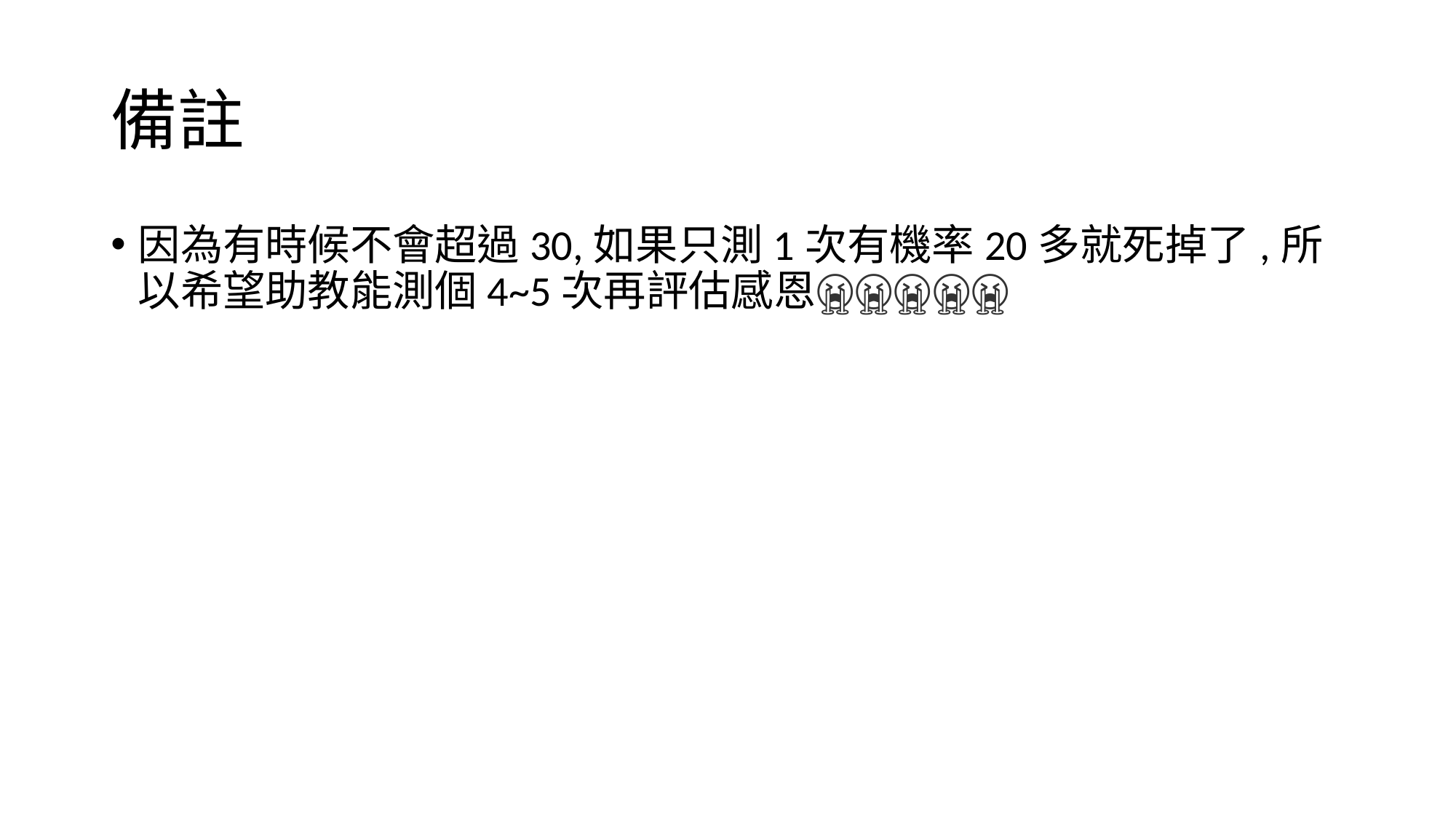

# 備註
因為有時候不會超過30,如果只測1次有機率20多就死掉了,所以希望助教能測個4~5次再評估感恩😭😭😭😭😭